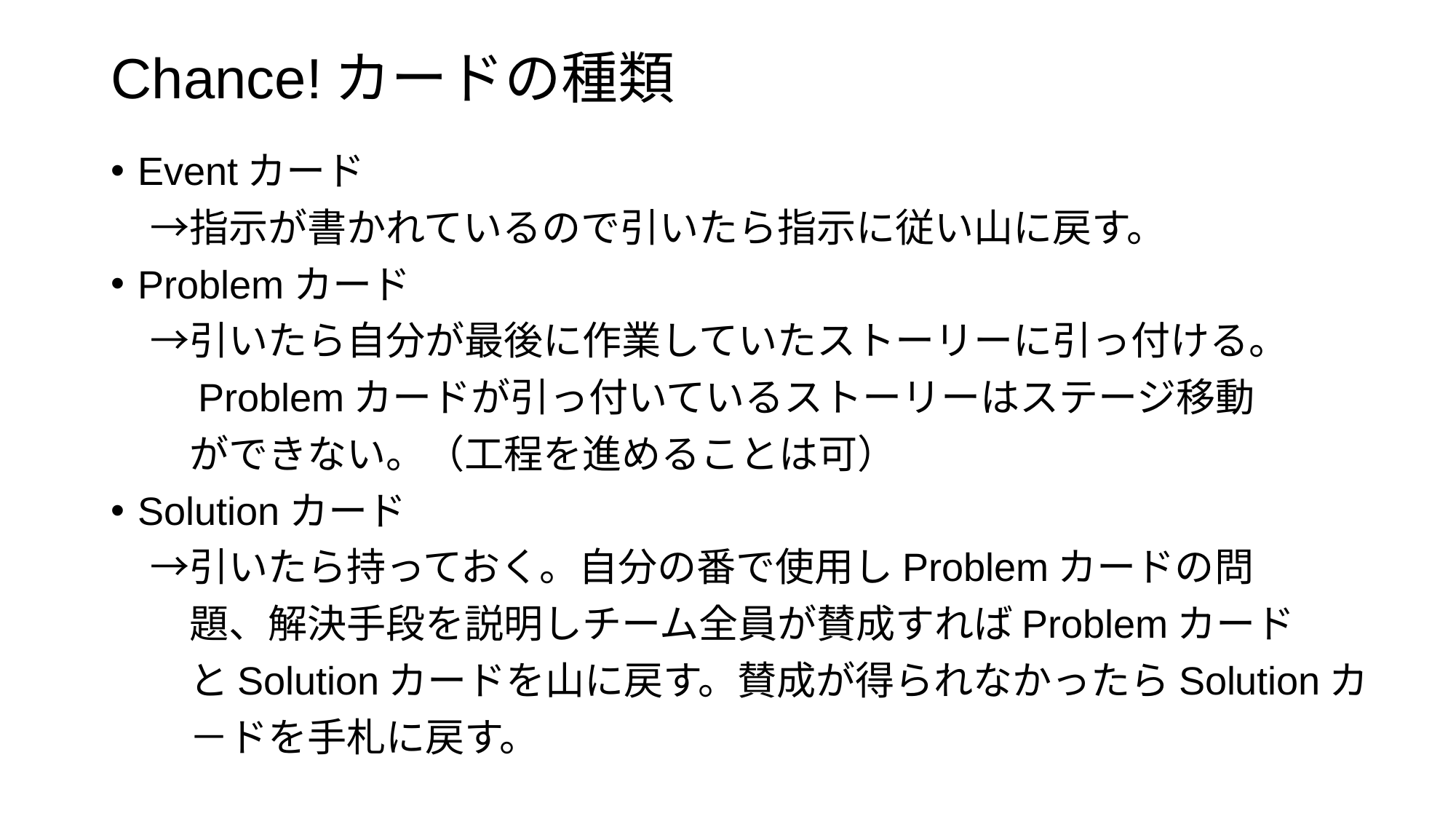

# Chance!カードの種類
Eventカード
　→指示が書かれているので引いたら指示に従い山に戻す。
Problemカード
　→引いたら自分が最後に作業していたストーリーに引っ付ける。
　　Problemカードが引っ付いているストーリーはステージ移動
　　ができない。（工程を進めることは可）
Solutionカード
　→引いたら持っておく。自分の番で使用しProblemカードの問
　　題、解決手段を説明しチーム全員が賛成すればProblemカード
　　とSolutionカードを山に戻す。賛成が得られなかったらSolutionカ
　　－ドを手札に戻す。